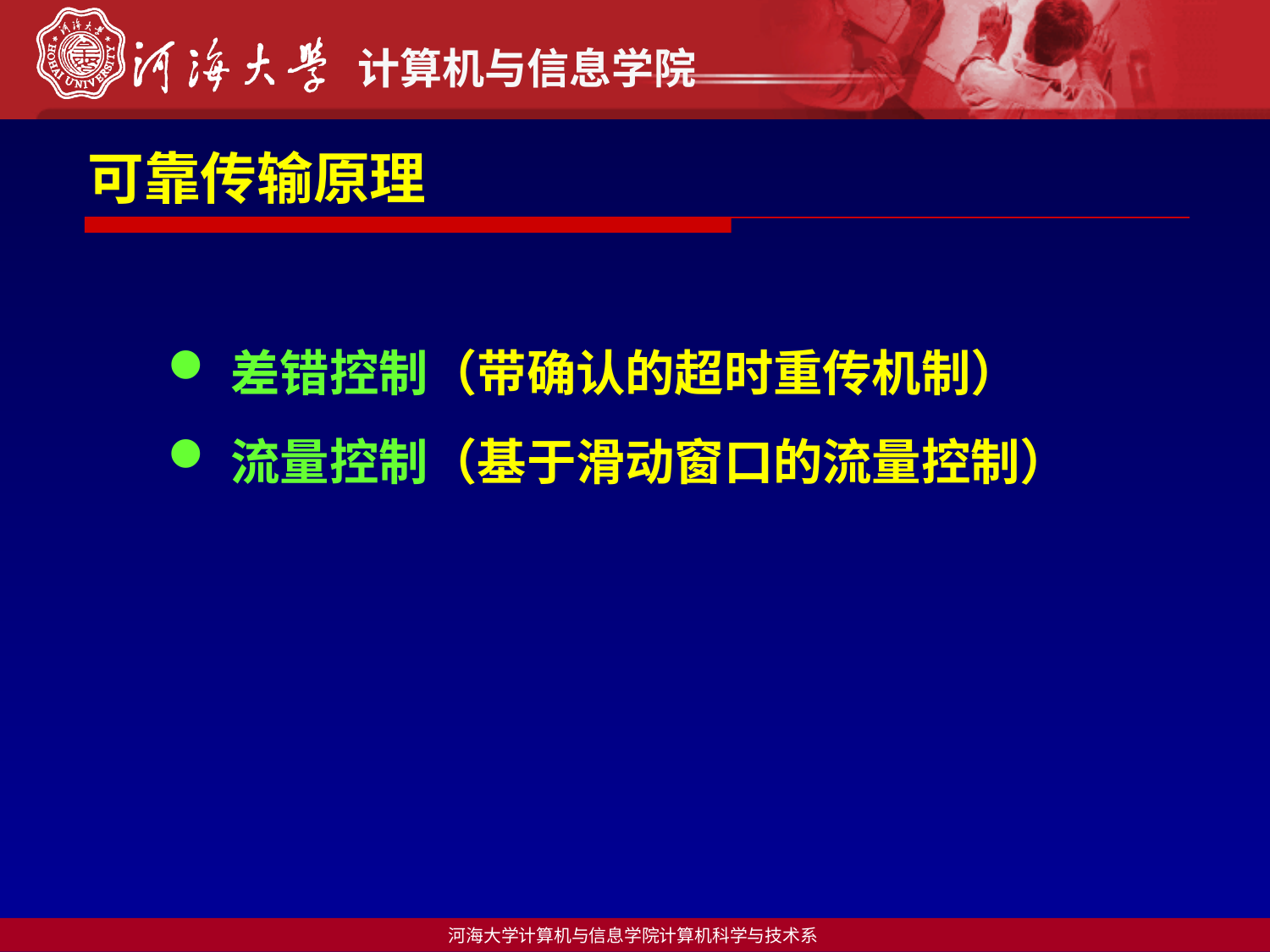

可靠传输原理
差错控制（带确认的超时重传机制）
流量控制（基于滑动窗口的流量控制）